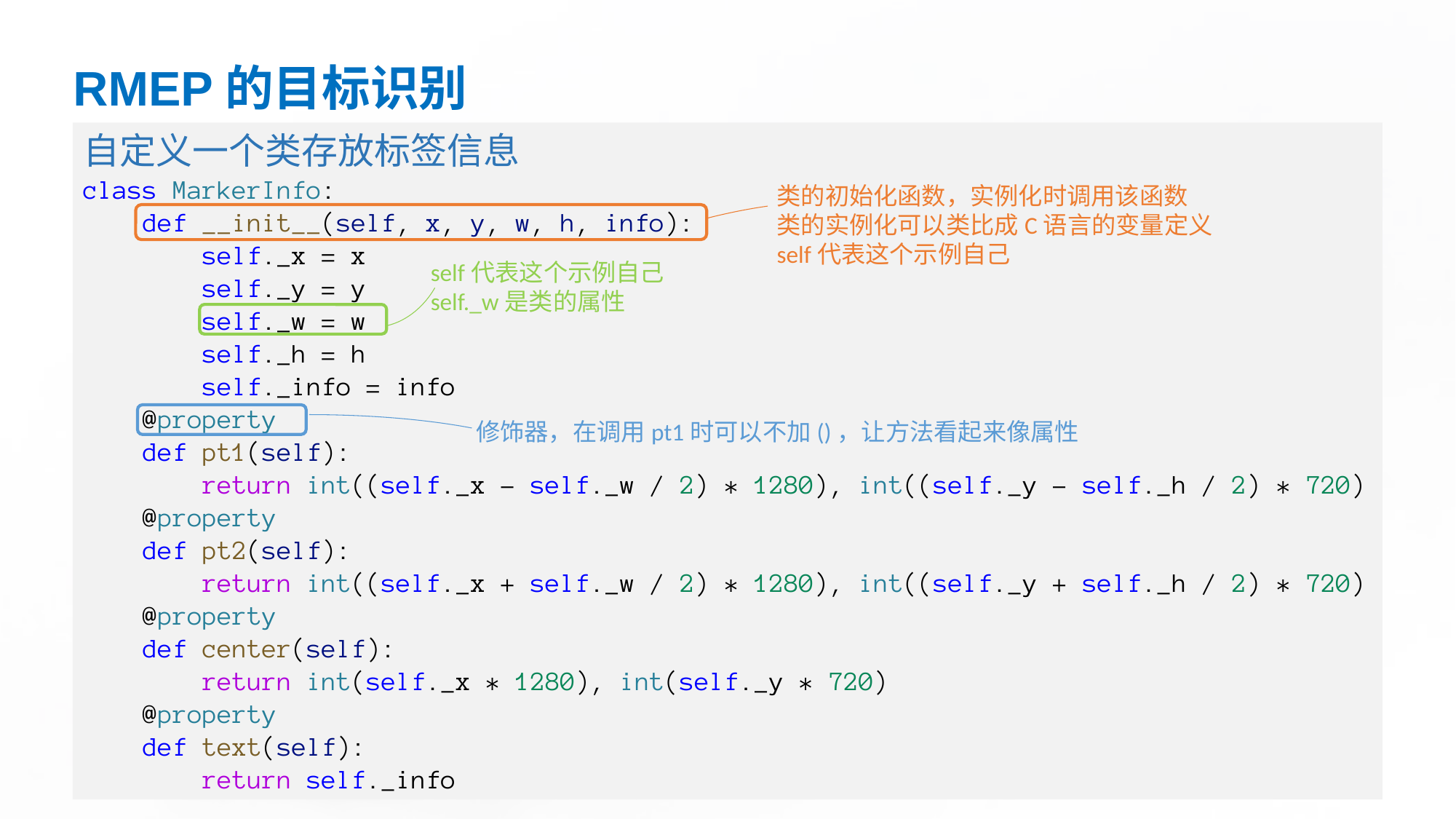

# RMEP的目标识别
自定义一个类存放标签信息
class MarkerInfo:
    def __init__(self, x, y, w, h, info):
        self._x = x
        self._y = y
        self._w = w
        self._h = h
        self._info = info
    @property
    def pt1(self):
        return int((self._x - self._w / 2) * 1280), int((self._y - self._h / 2) * 720)
    @property
    def pt2(self):
        return int((self._x + self._w / 2) * 1280), int((self._y + self._h / 2) * 720)
    @property
    def center(self):
        return int(self._x * 1280), int(self._y * 720)
    @property
    def text(self):
        return self._info
类的初始化函数，实例化时调用该函数
类的实例化可以类比成C语言的变量定义
self代表这个示例自己

self代表这个示例自己
self._w是类的属性

修饰器，在调用pt1时可以不加()，让方法看起来像属性